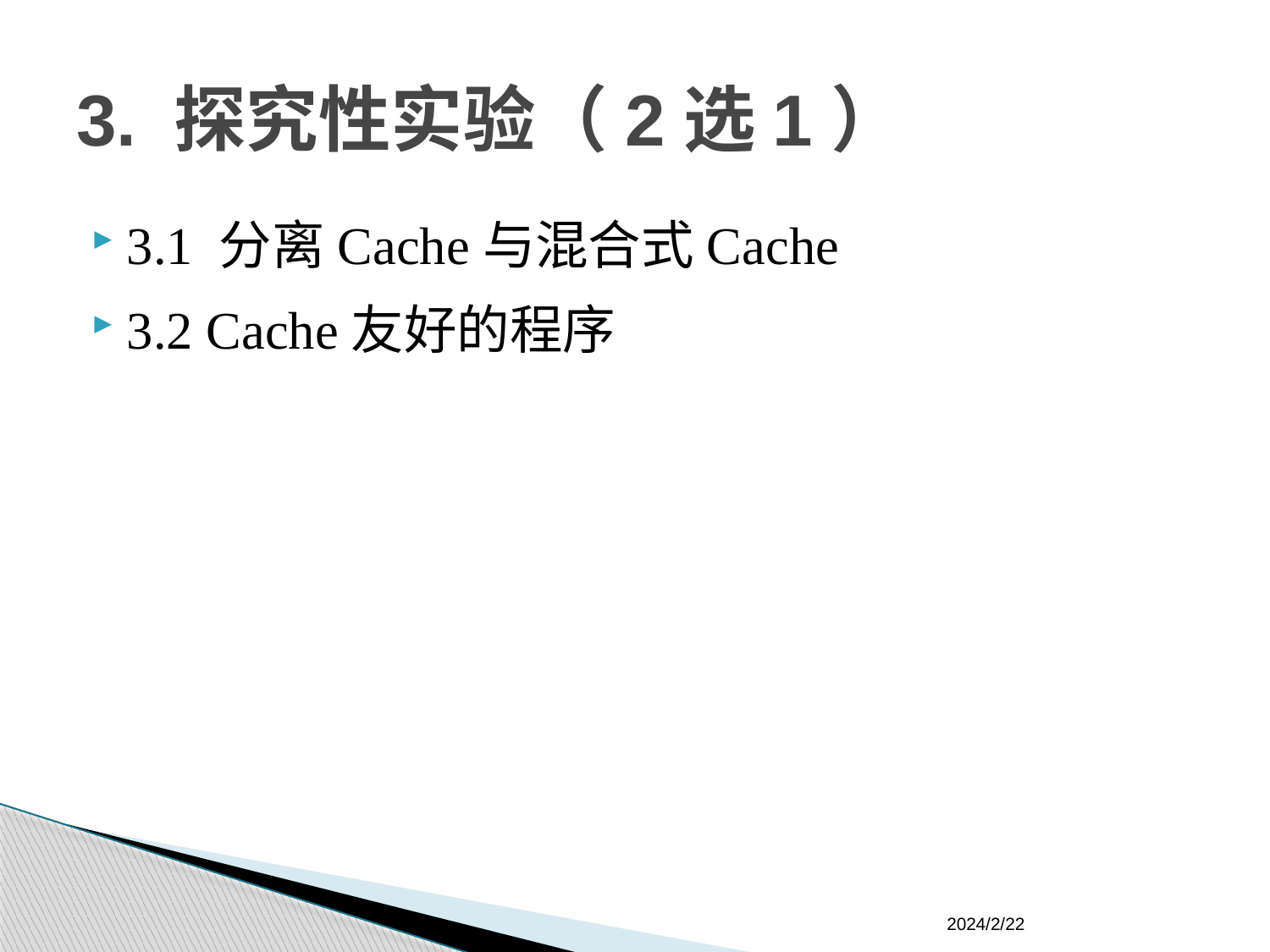

# 3. 探究性实验（2选1）
3.1 分离Cache与混合式Cache
3.2 Cache友好的程序
2024/2/22